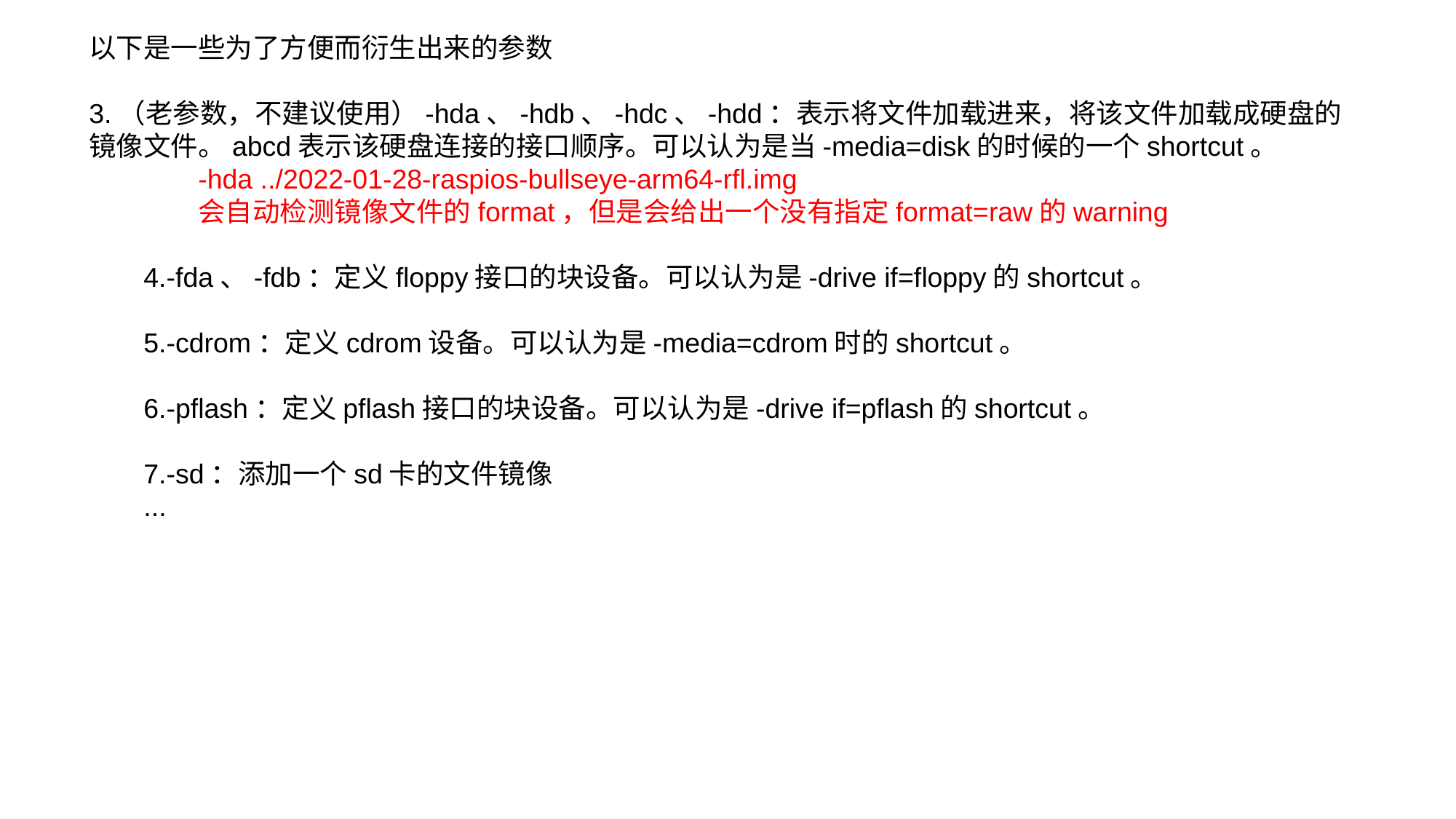

以下是一些为了方便而衍生出来的参数

3.（老参数，不建议使用）-hda、-hdb、-hdc、-hdd：表示将文件加载进来，将该文件加载成硬盘的镜像文件。abcd表示该硬盘连接的接口顺序。可以认为是当-media=disk的时候的一个shortcut。
-hda ../2022-01-28-raspios-bullseye-arm64-rfl.img
会自动检测镜像文件的format，但是会给出一个没有指定format=raw的warning

4.-fda、-fdb：定义floppy接口的块设备。可以认为是-drive if=floppy的shortcut。

5.-cdrom：定义cdrom设备。可以认为是-media=cdrom时的shortcut。

6.-pflash：定义pflash接口的块设备。可以认为是-drive if=pflash的shortcut。

7.-sd：添加一个sd卡的文件镜像
...